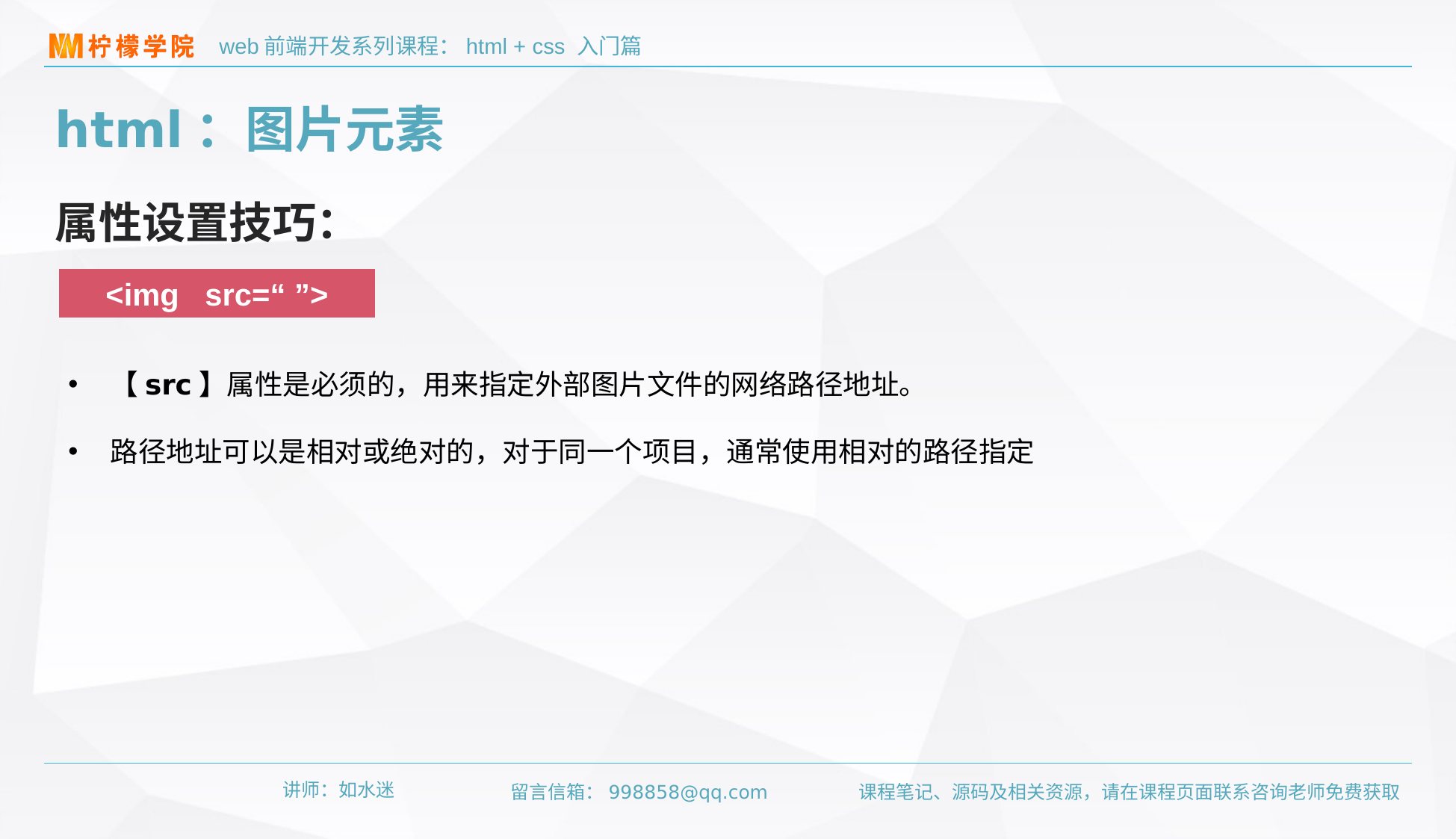

html：图片元素
属性设置技巧：
<img   src=“ ”>
【src】属性是必须的，用来指定外部图片文件的网络路径地址。
路径地址可以是相对或绝对的，对于同一个项目，通常使用相对的路径指定